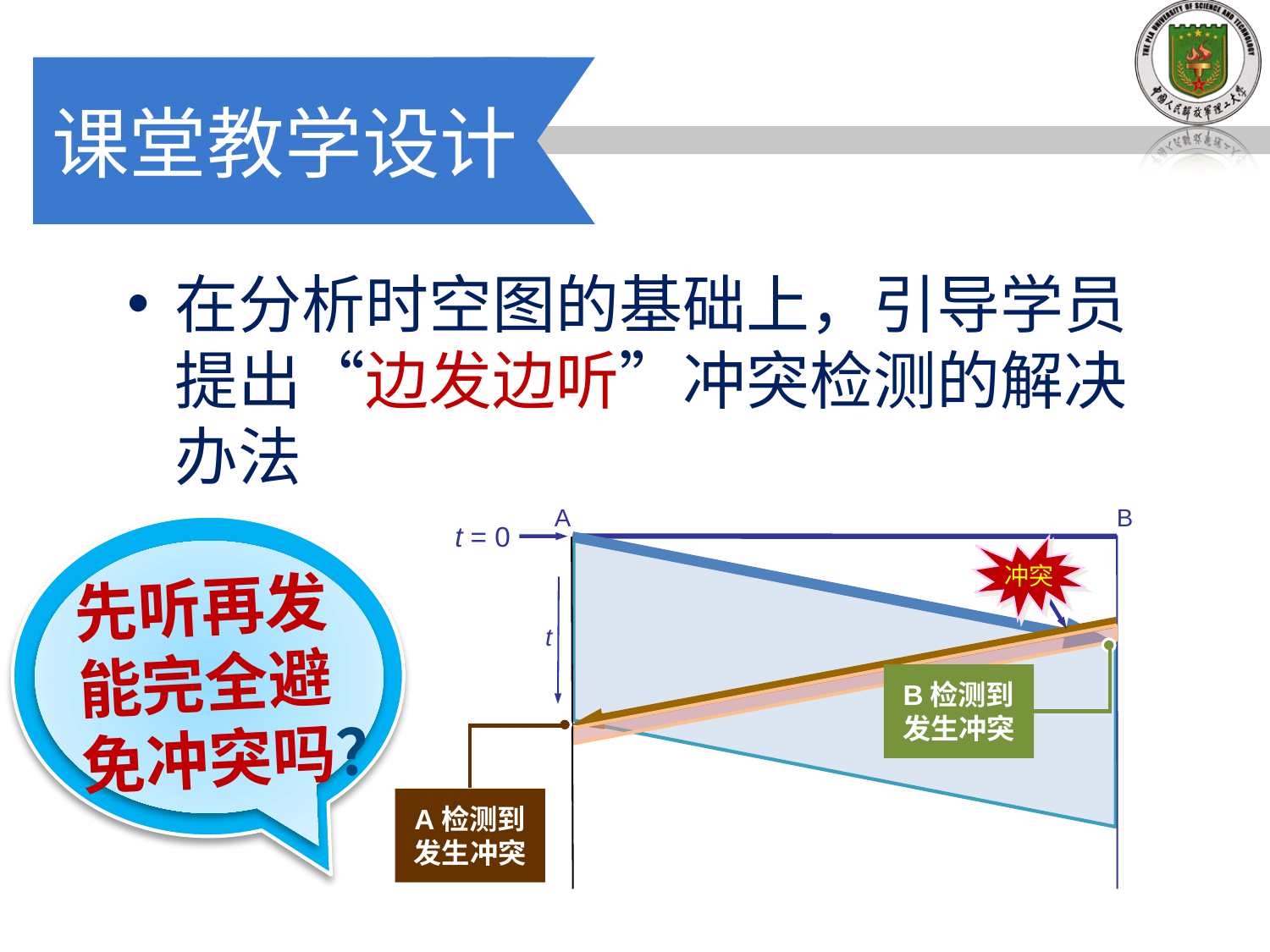

# 课堂教学设计
在分析时空图的基础上，引导学员提出“边发边听”冲突检测的解决办法

A
B
t = 0

冲突

t

B检测到发生冲突

A检测到发生冲突

先听再发能完全避免冲突吗？